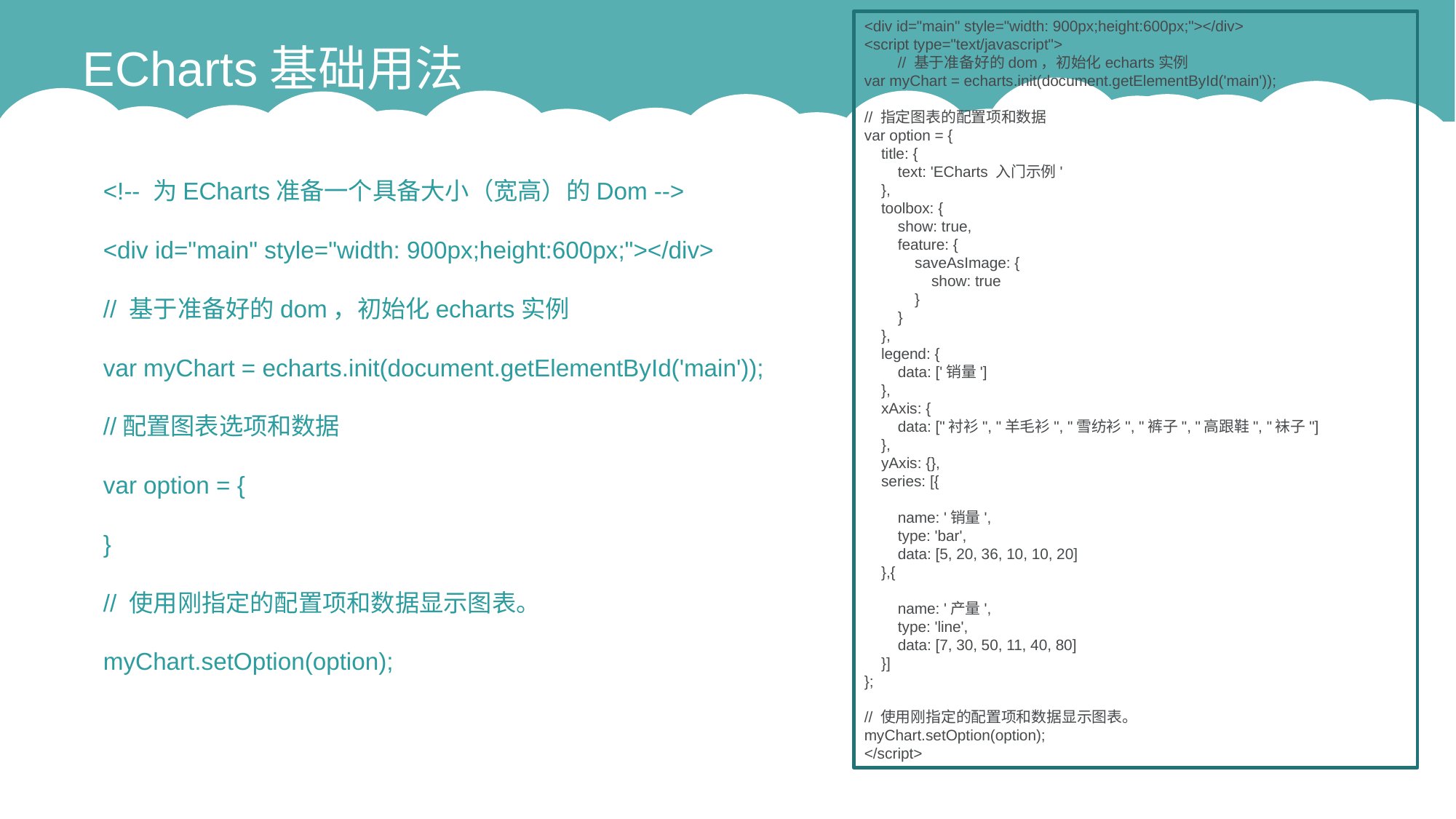

<div id="main" style="width: 900px;height:600px;"></div>
<script type="text/javascript">
        // 基于准备好的dom，初始化echarts实例
var myChart = echarts.init(document.getElementById('main'));

// 指定图表的配置项和数据
var option = {
    title: {
        text: 'ECharts 入门示例'
    },
    toolbox: {
        show: true,
        feature: {
            saveAsImage: {
                show: true
            }
        }
    },
    legend: {
        data: ['销量']
    },
    xAxis: {
        data: ["衬衫", "羊毛衫", "雪纺衫", "裤子", "高跟鞋", "袜子"]
    },
    yAxis: {},
    series: [{

        name: '销量',
        type: 'bar',
        data: [5, 20, 36, 10, 10, 20]
    },{

        name: '产量',
        type: 'line',
        data: [7, 30, 50, 11, 40, 80]
    }]
};

// 使用刚指定的配置项和数据显示图表。
myChart.setOption(option);
</script>
ECharts基础用法
<!-- 为ECharts准备一个具备大小（宽高）的Dom -->
<div id="main" style="width: 900px;height:600px;"></div>
// 基于准备好的dom，初始化echarts实例
var myChart = echarts.init(document.getElementById('main'));
//配置图表选项和数据
var option = {
}
// 使用刚指定的配置项和数据显示图表。
myChart.setOption(option);